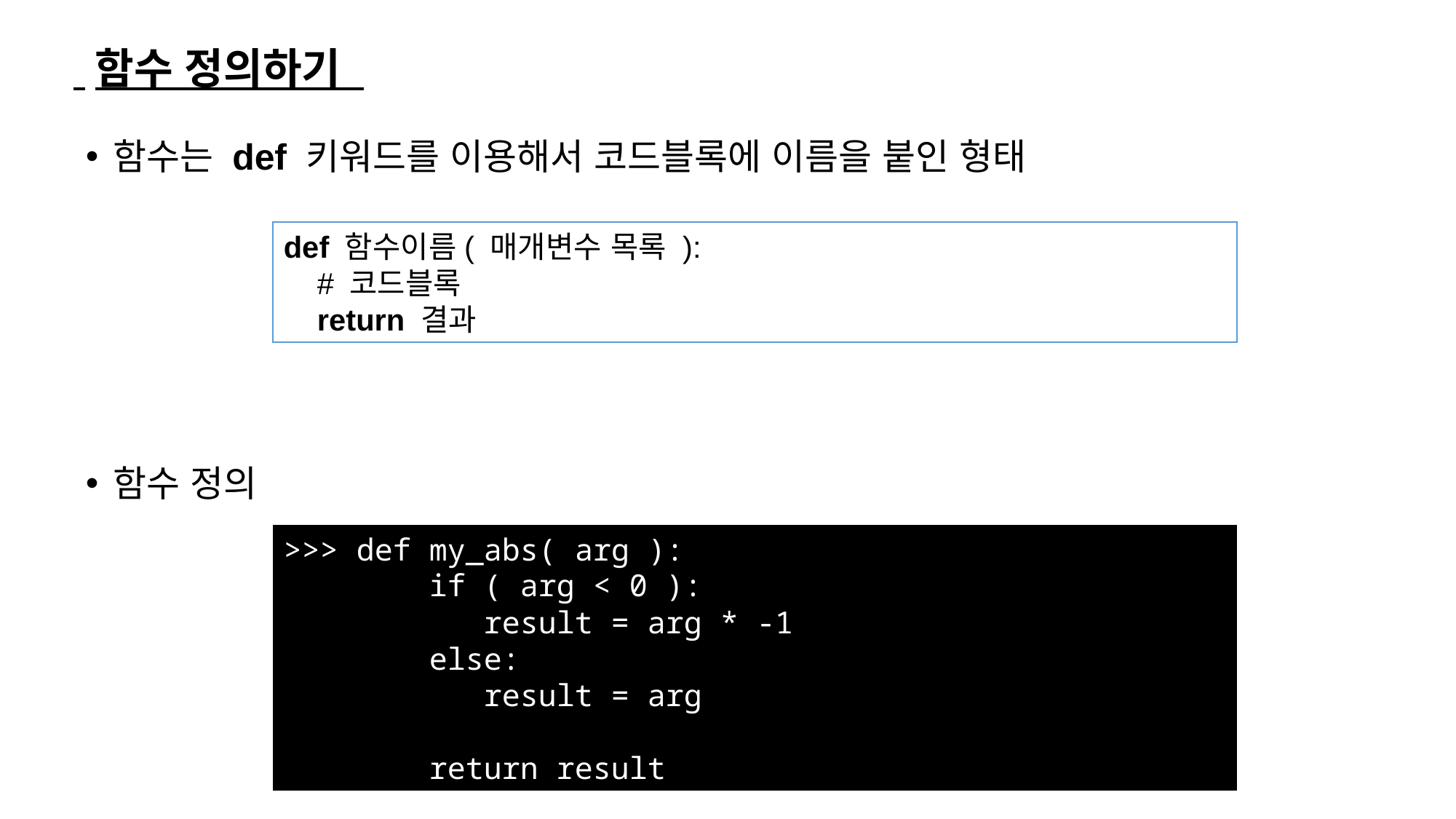

# 함수 정의하기
함수는 def 키워드를 이용해서 코드블록에 이름을 붙인 형태

함수 정의
def 함수이름( 매개변수 목록 ):
    # 코드블록
    return 결과
>>> def my_abs( arg ):
        if ( arg < 0 ):
           result = arg * -1
        else:
           result = arg

        return result